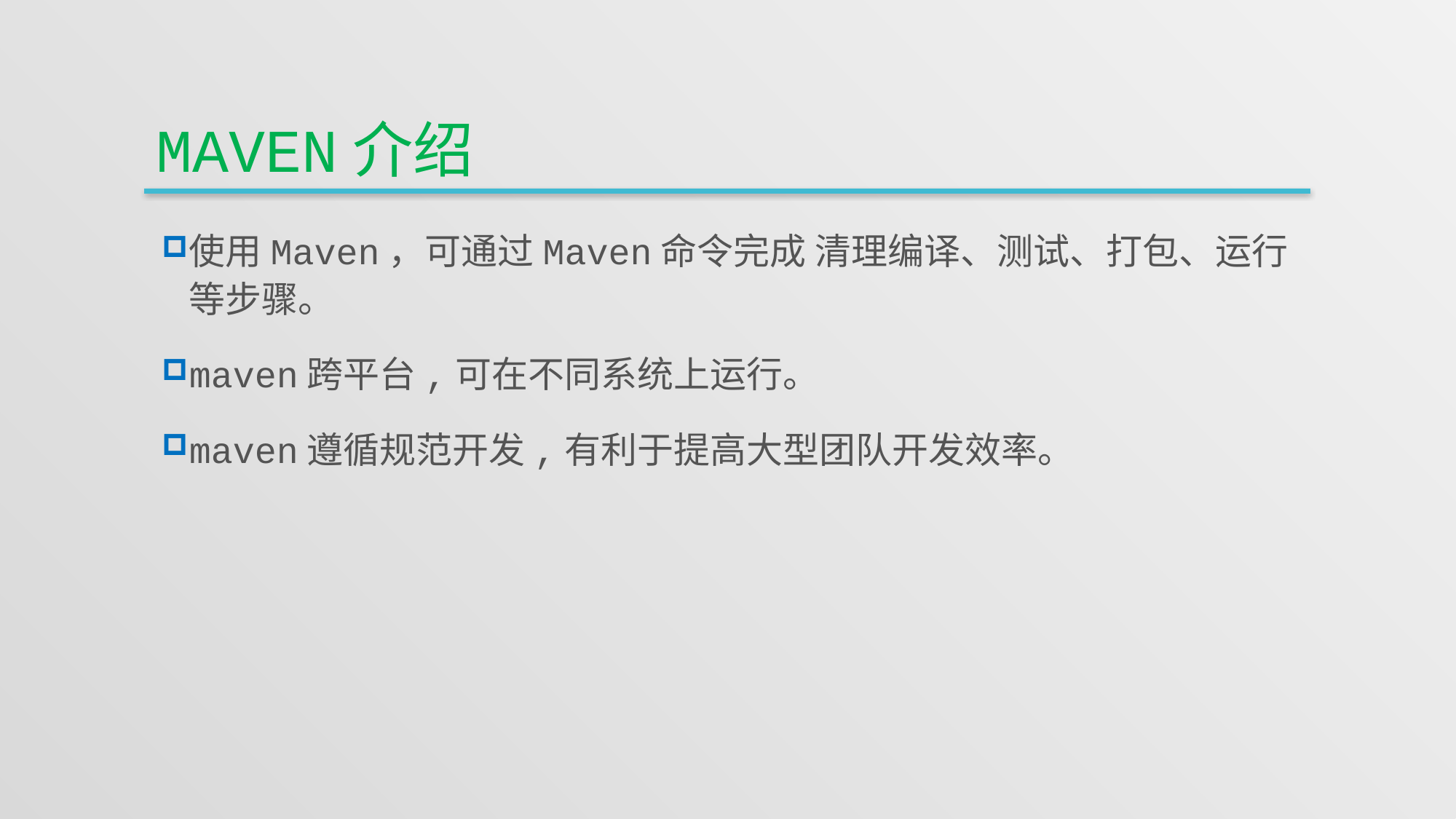

# Maven介绍
使用Maven，可通过Maven命令完成 清理编译、测试、打包、运行等步骤。
maven跨平台,可在不同系统上运行。
maven遵循规范开发,有利于提高大型团队开发效率。